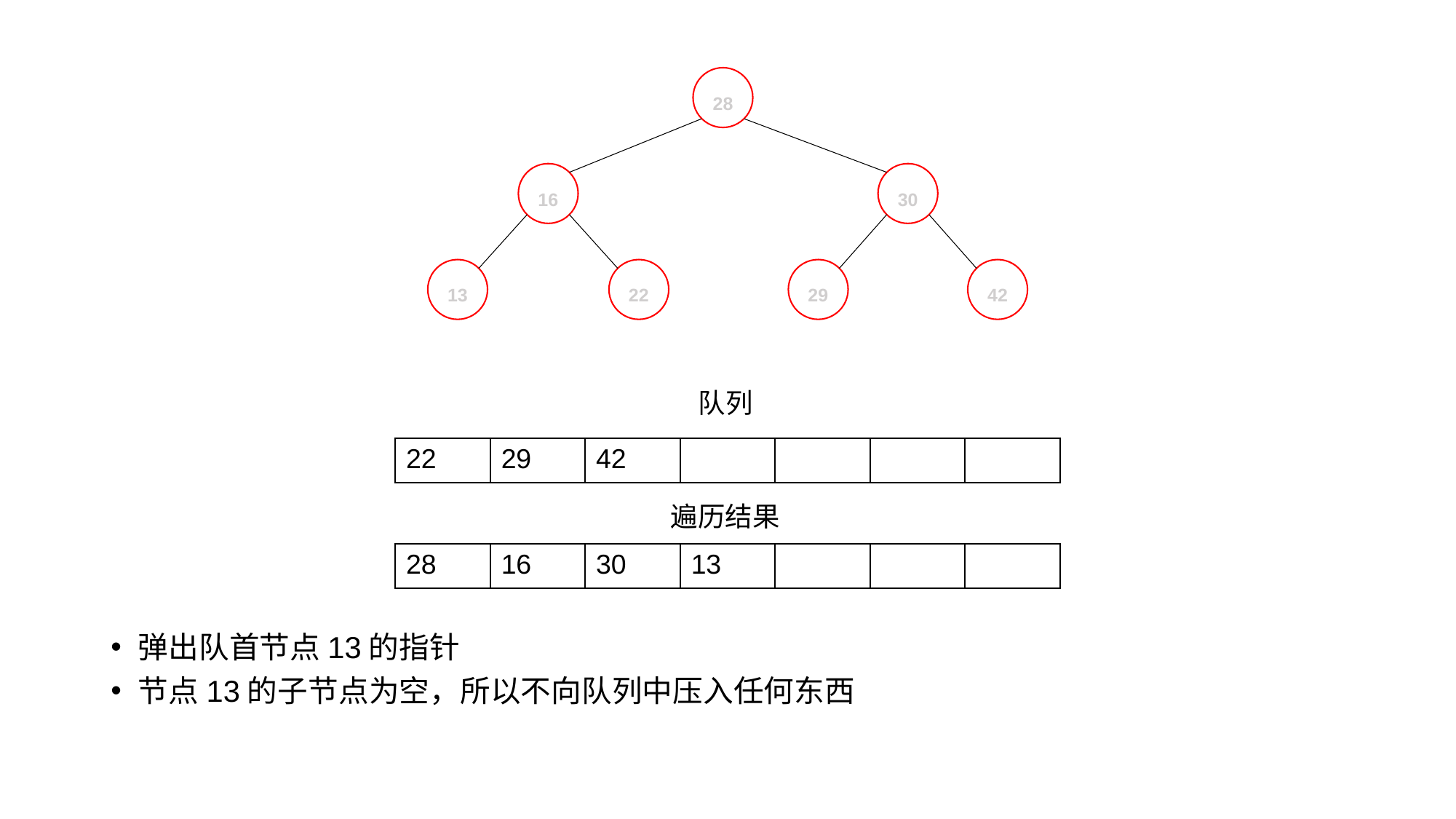

28
16
30
13
22
29
42
队列
| 22 | 29 | 42 |  |  |  |  |
| --- | --- | --- | --- | --- | --- | --- |
遍历结果
| 28 | 16 | 30 | 13 |  |  |  |
| --- | --- | --- | --- | --- | --- | --- |

弹出队首节点13的指针
节点13的子节点为空，所以不向队列中压入任何东西